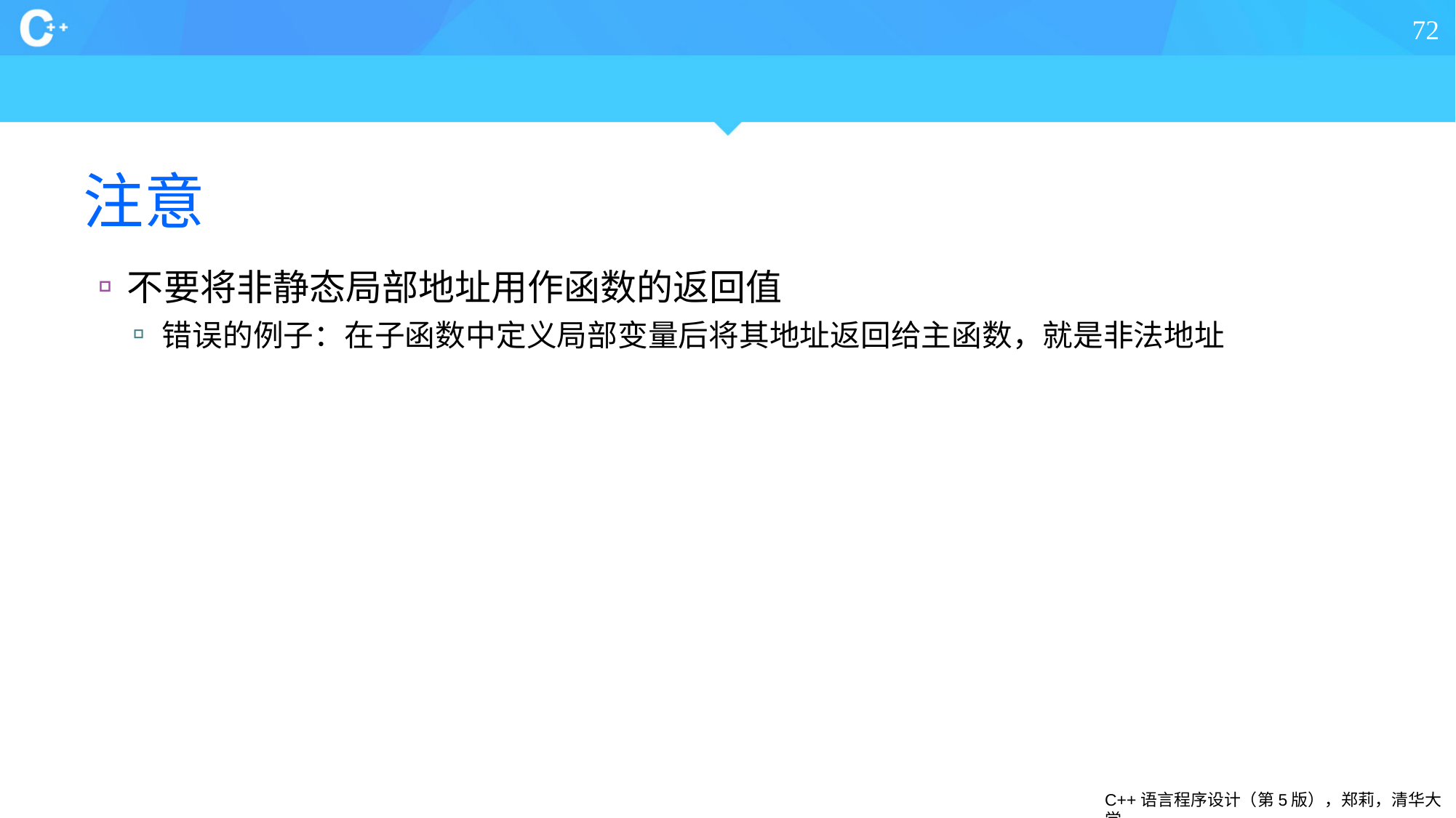

72
# 注意
不要将非静态局部地址用作函数的返回值
错误的例子：在子函数中定义局部变量后将其地址返回给主函数，就是非法地址